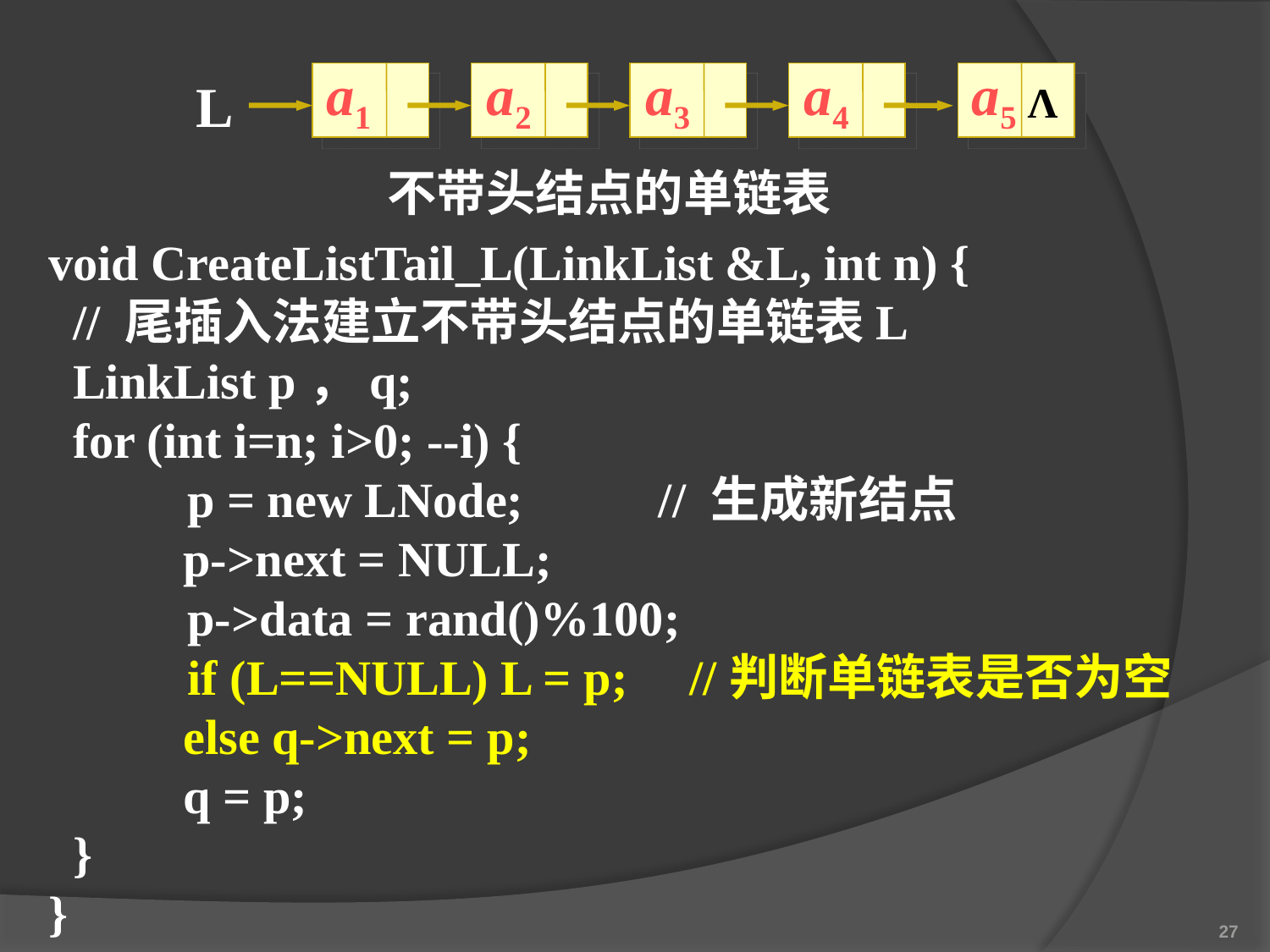

a1
a2
a3
a4
a5

L
Λ

不带头结点的单链表
void CreateListTail_L(LinkList &L, int n) {
  // 尾插入法建立不带头结点的单链表L
  LinkList p，q;
  for (int i=n; i>0; --i) {
    	       p = new LNode;           // 生成新结点
           p->next = NULL;
    	       p->data = rand()%100;
	       if (L==NULL) L = p;     //判断单链表是否为空
           else q->next = p;
           q = p;
  }
}
27